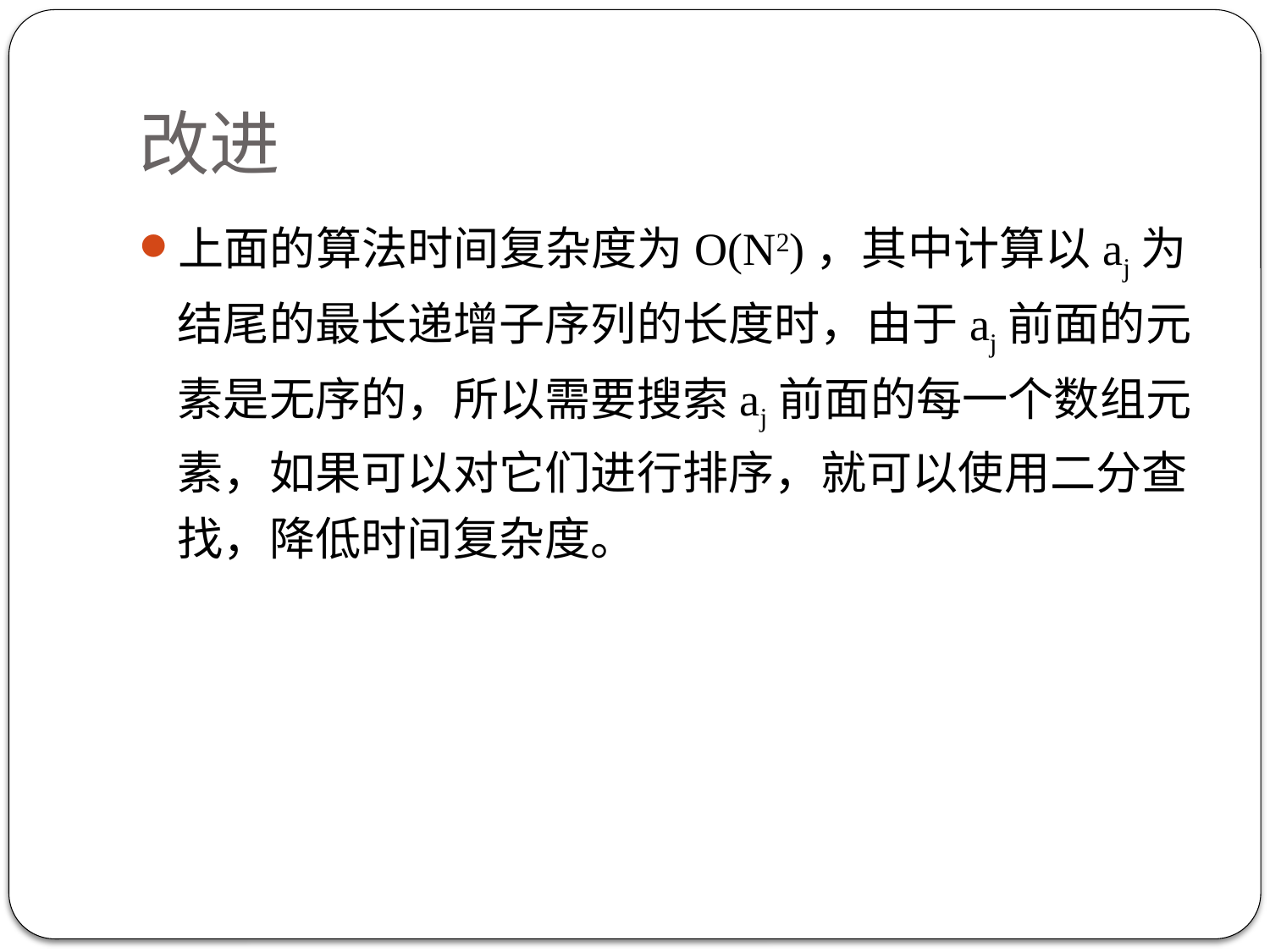

# 改进
上面的算法时间复杂度为O(N2)，其中计算以aj为结尾的最长递增子序列的长度时，由于aj前面的元素是无序的，所以需要搜索aj前面的每一个数组元素，如果可以对它们进行排序，就可以使用二分查找，降低时间复杂度。